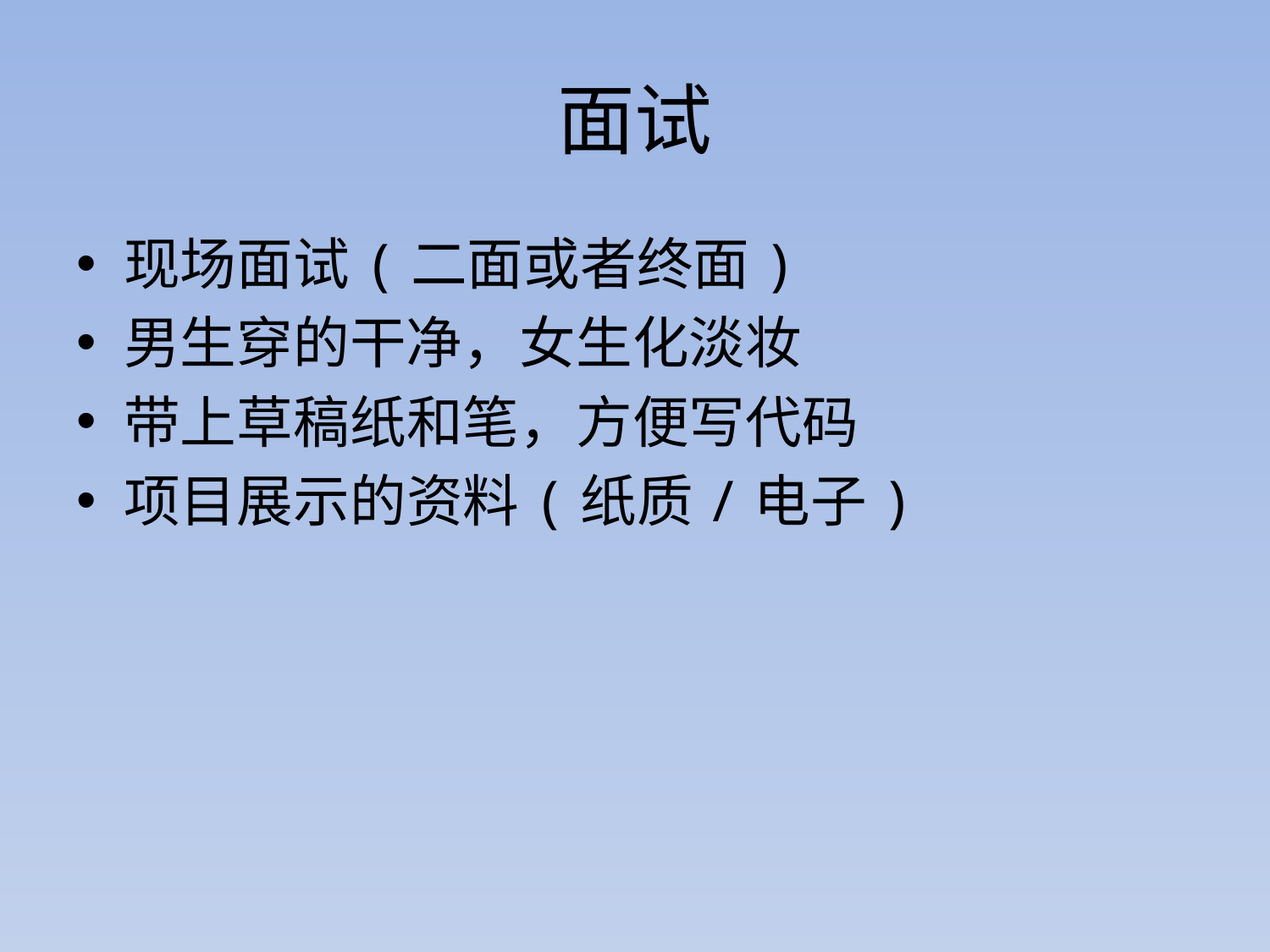

# 面试
现场面试(二面或者终面)
男生穿的干净，女生化淡妆
带上草稿纸和笔，方便写代码
项目展示的资料(纸质/电子)